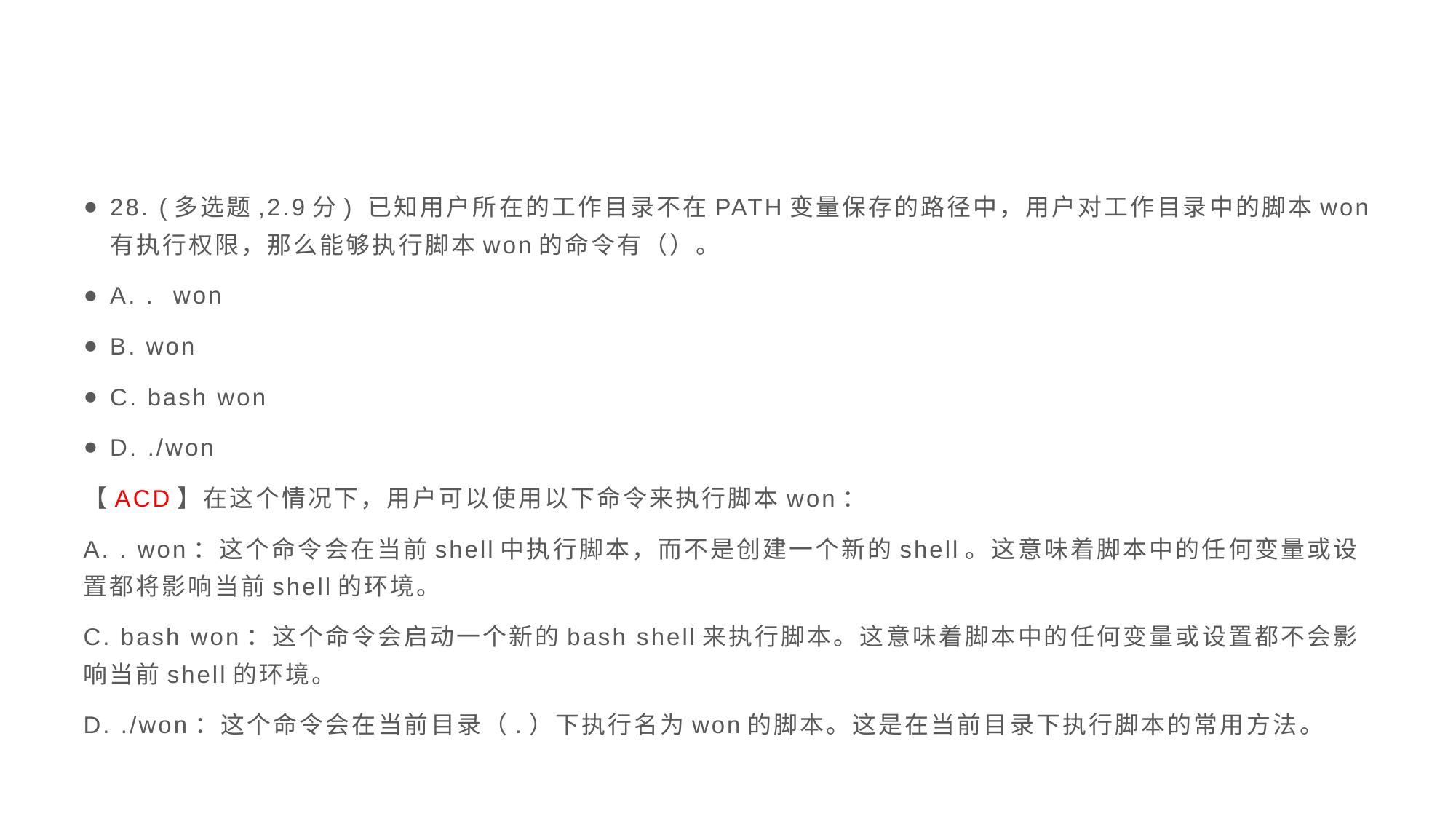

#
28. (多选题,2.9分) 已知用户所在的工作目录不在PATH变量保存的路径中，用户对工作目录中的脚本won有执行权限，那么能够执行脚本won的命令有（）。
A. .  won
B. won
C. bash won
D. ./won
【ACD】在这个情况下，用户可以使用以下命令来执行脚本won：
A. . won：这个命令会在当前shell中执行脚本，而不是创建一个新的shell。这意味着脚本中的任何变量或设置都将影响当前shell的环境。
C. bash won：这个命令会启动一个新的bash shell来执行脚本。这意味着脚本中的任何变量或设置都不会影响当前shell的环境。
D. ./won：这个命令会在当前目录（.）下执行名为won的脚本。这是在当前目录下执行脚本的常用方法。